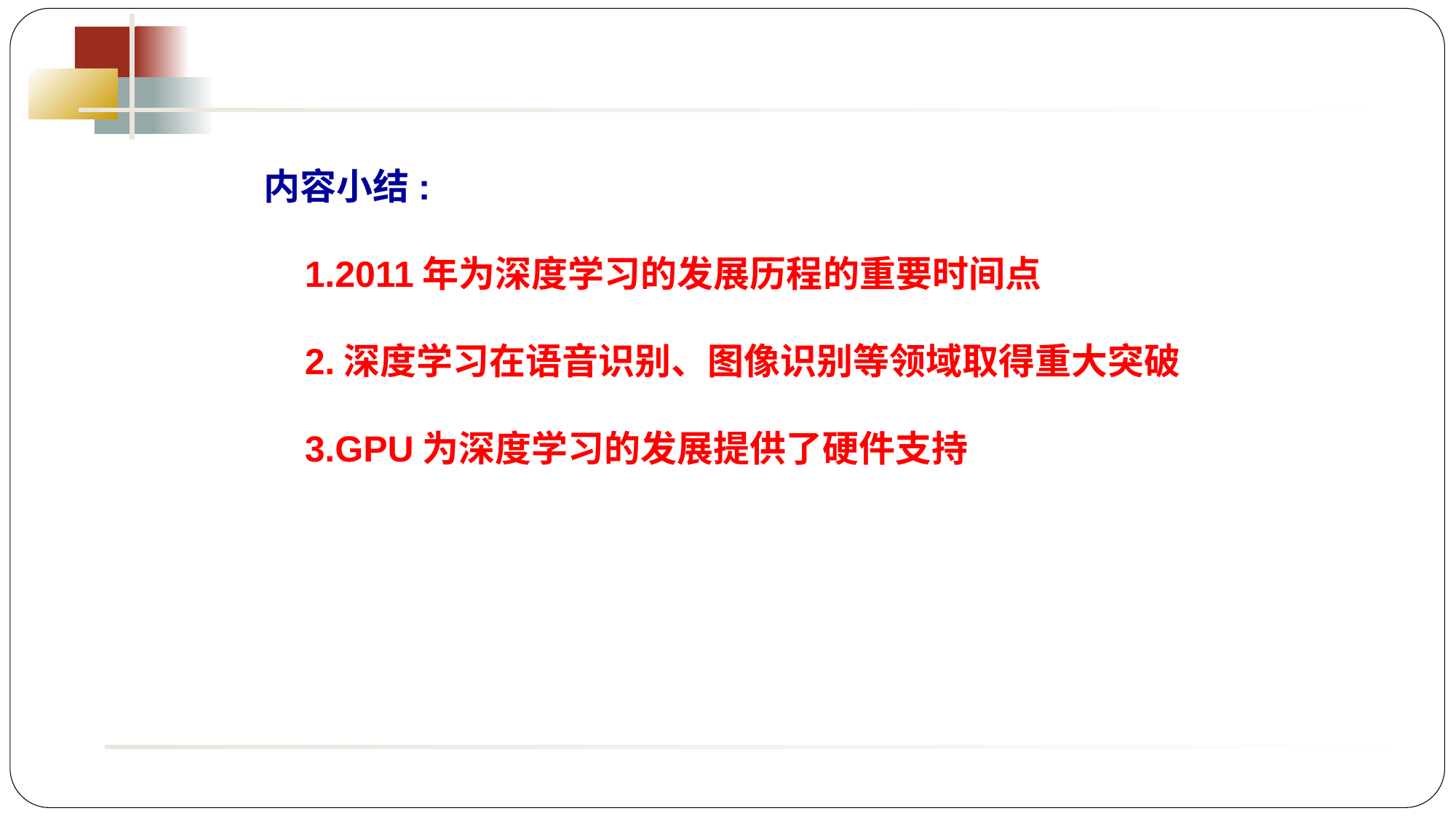

内容小结:
    1.2011年为深度学习的发展历程的重要时间点
    2.深度学习在语音识别、图像识别等领域取得重大突破
    3.GPU为深度学习的发展提供了硬件支持